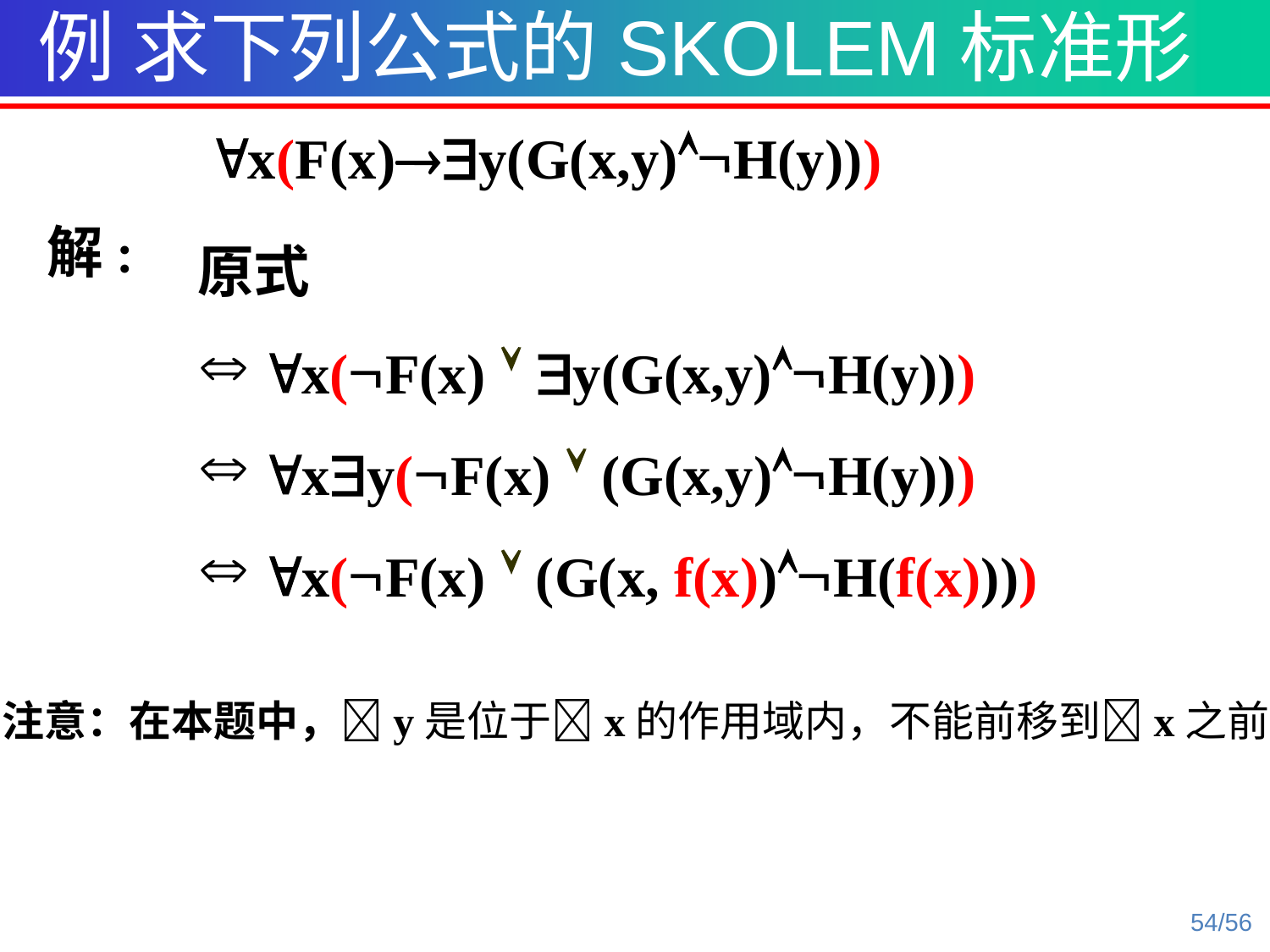

例 求下列公式的SKOLEM标准形
∀x(F(x)→∃y(G(x,y)∧¬H(y)))
原式
∀x(¬F(x) ∨ ∃y(G(x,y)∧¬H(y)))
∀x∃y(¬F(x) ∨ (G(x,y)∧¬H(y)))
∀x(¬F(x) ∨ (G(x, f(x))∧¬H(f(x))))
解:
注意：在本题中，∃y是位于∀x的作用域内，不能前移到∀x之前
54/56